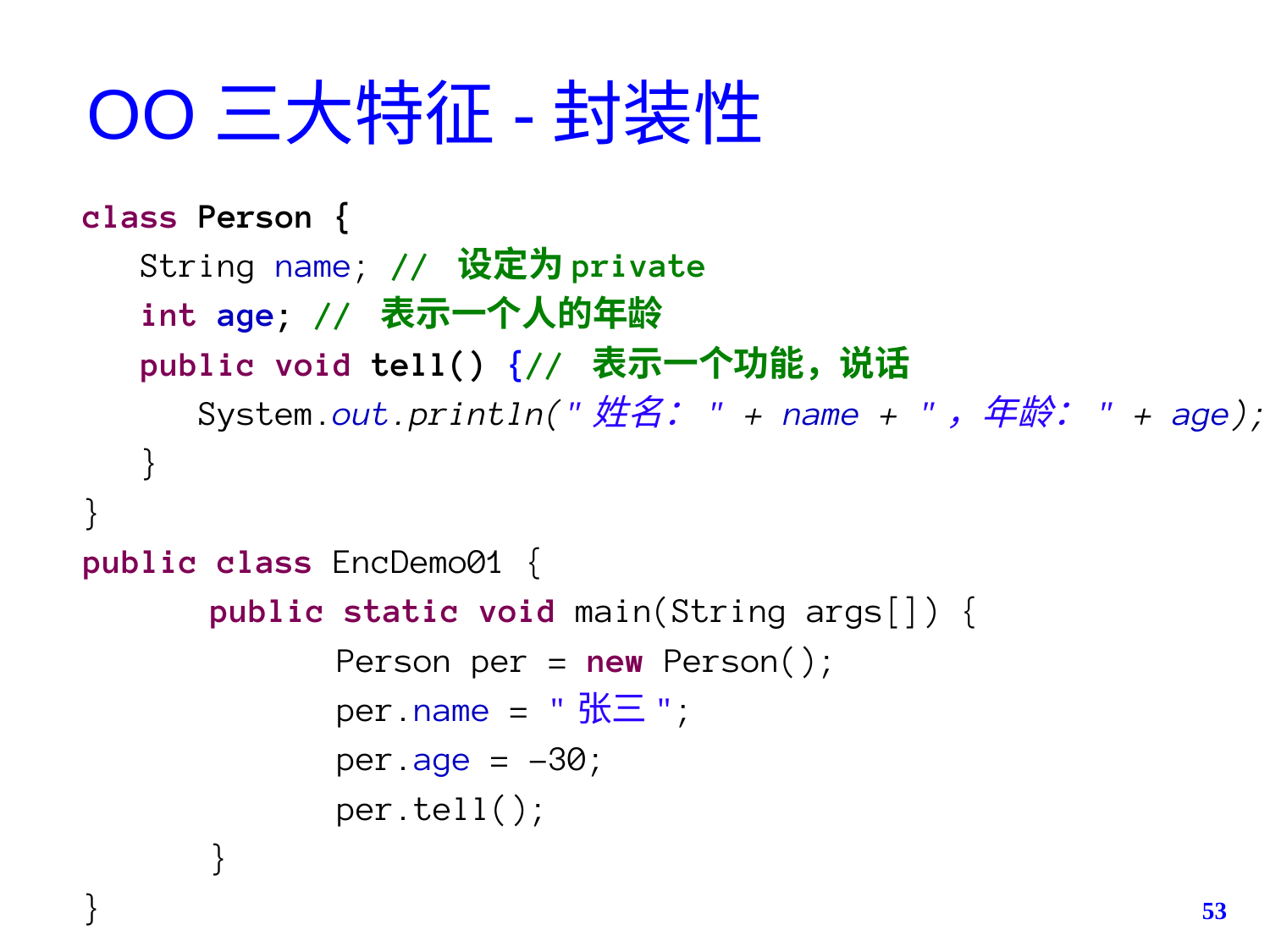

# OO三大特征-封装性
class Person {
   String name; // 设定为private
   int age; // 表示一个人的年龄
   public void tell() {// 表示一个功能，说话
      System.out.println("姓名：" + name + "，年龄：" + age);
   }
}
public class EncDemo01 {
	public static void main(String args[]) {
		Person per = new Person();
		per.name = "张三";
		per.age = -30;
		per.tell();
	}
}

53